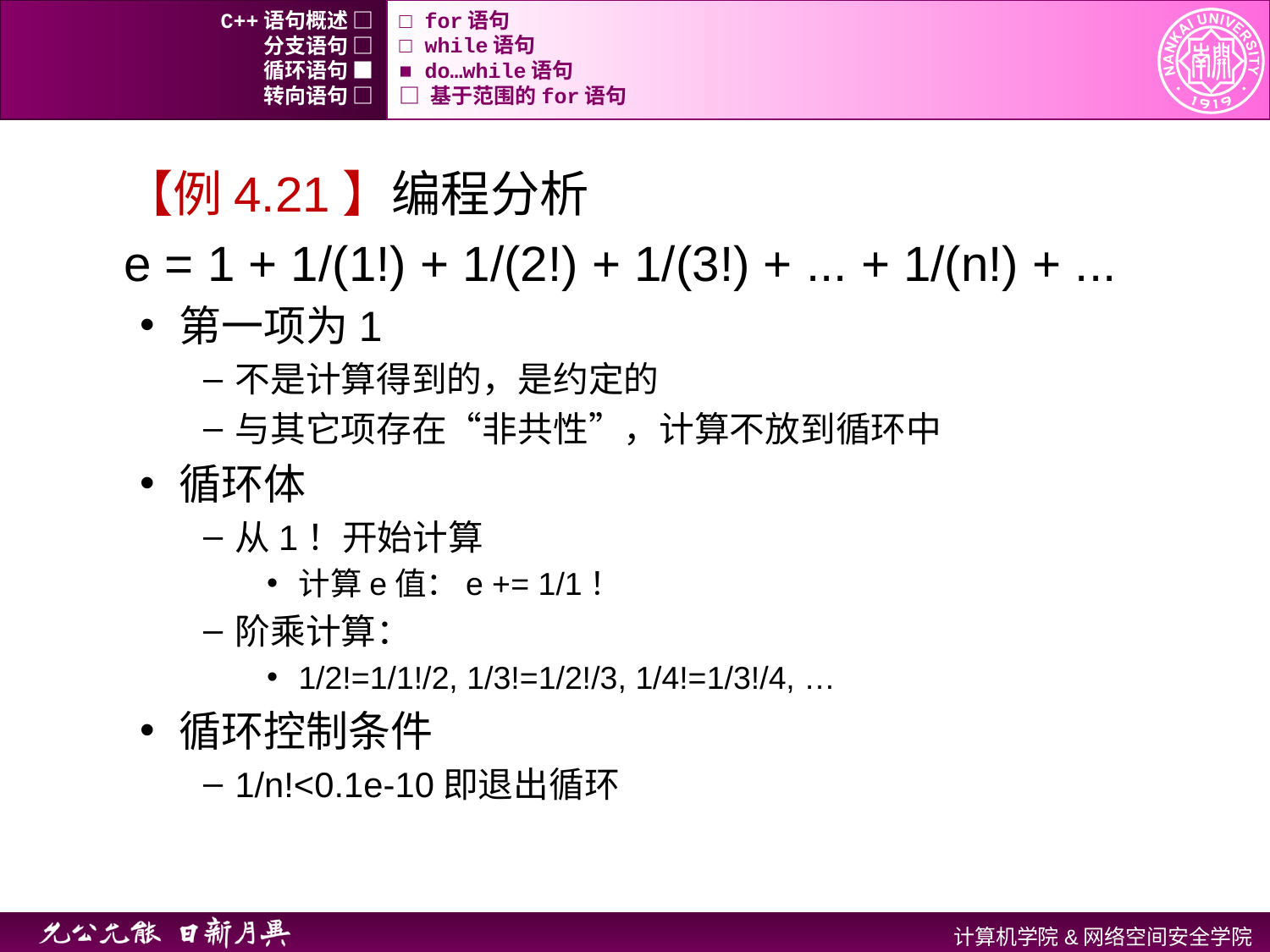

C++语句概述 □
□ for语句
分支语句 □
□ while语句
循环语句 ■
■ do…while语句
转向语句 □
□ 基于范围的for语句
【例4.21】编程分析
e = 1 + 1/(1!) + 1/(2!) + 1/(3!) + ... + 1/(n!) + ...
第一项为1
不是计算得到的，是约定的
与其它项存在“非共性”，计算不放到循环中
循环体
从1！开始计算
计算e值：e += 1/1！
阶乘计算：
1/2!=1/1!/2, 1/3!=1/2!/3, 1/4!=1/3!/4, …
循环控制条件
1/n!<0.1e-10即退出循环